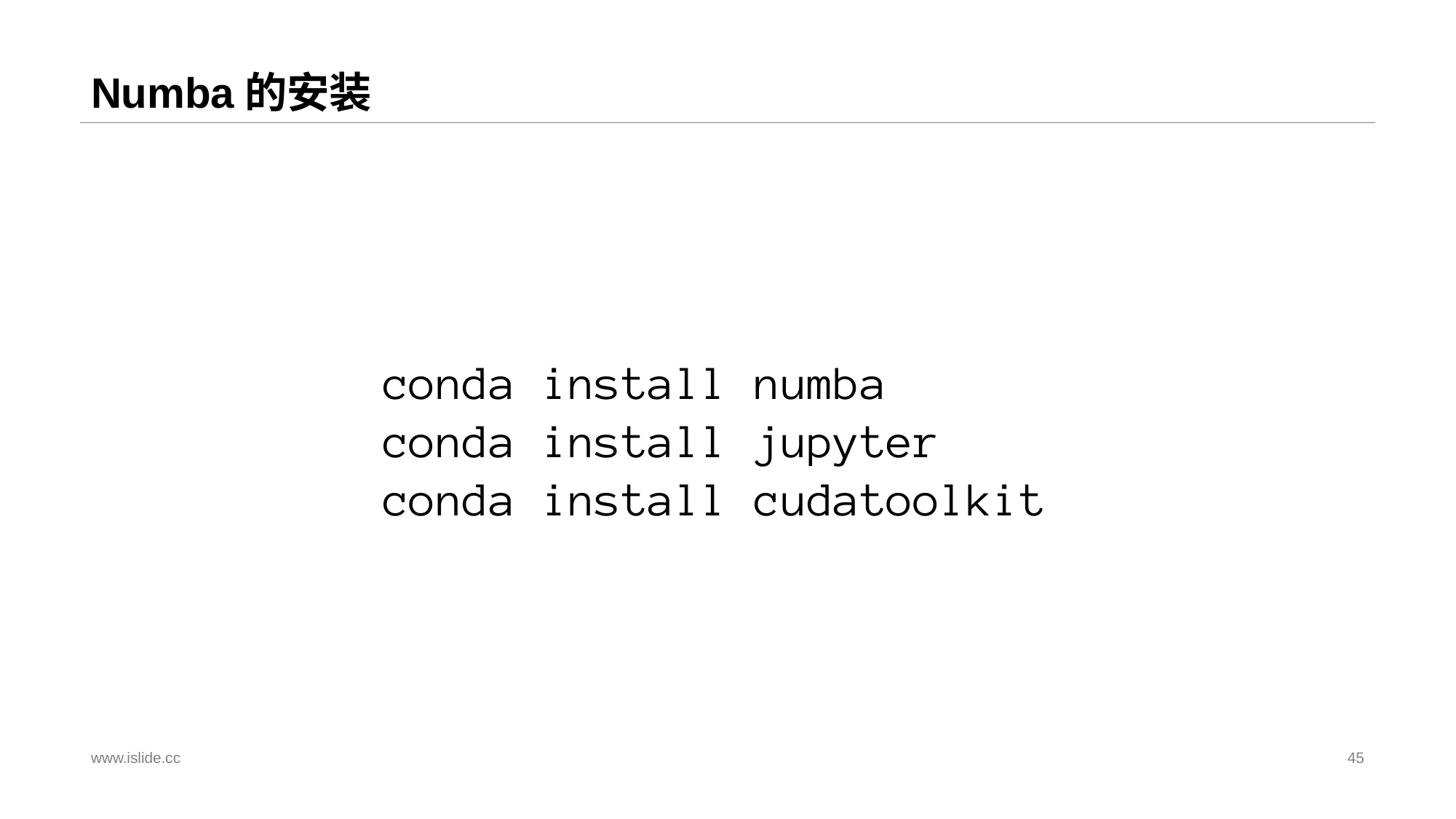

# Numba的安装
conda install numba
conda install jupyter
conda install cudatoolkit
www.islide.cc
45